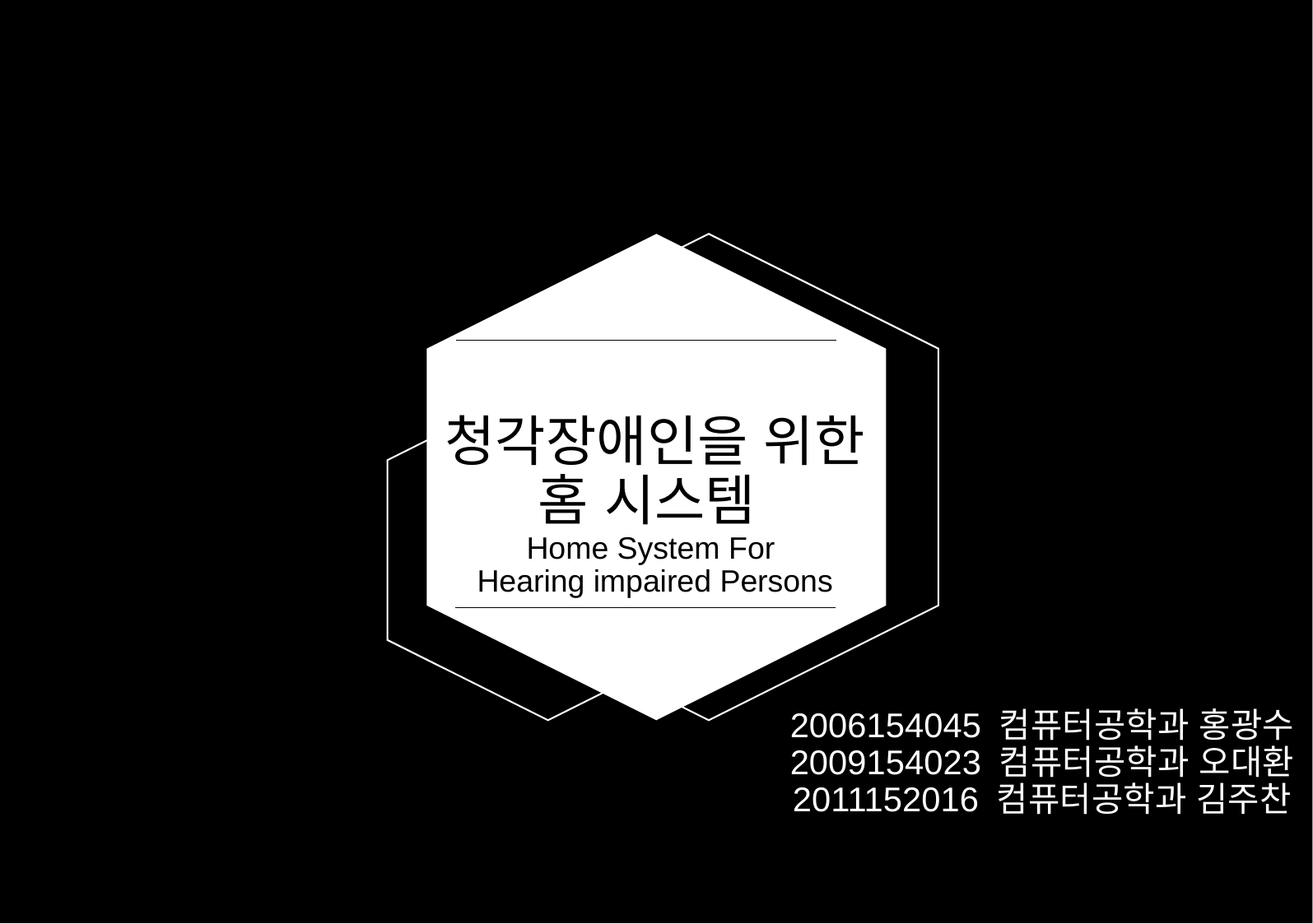

청각장애인을 위한
홈 시스템
Home System For
Hearing impaired Persons
2006154045 컴퓨터공학과 홍광수
2009154023 컴퓨터공학과 오대환
2011152016 컴퓨터공학과 김주찬